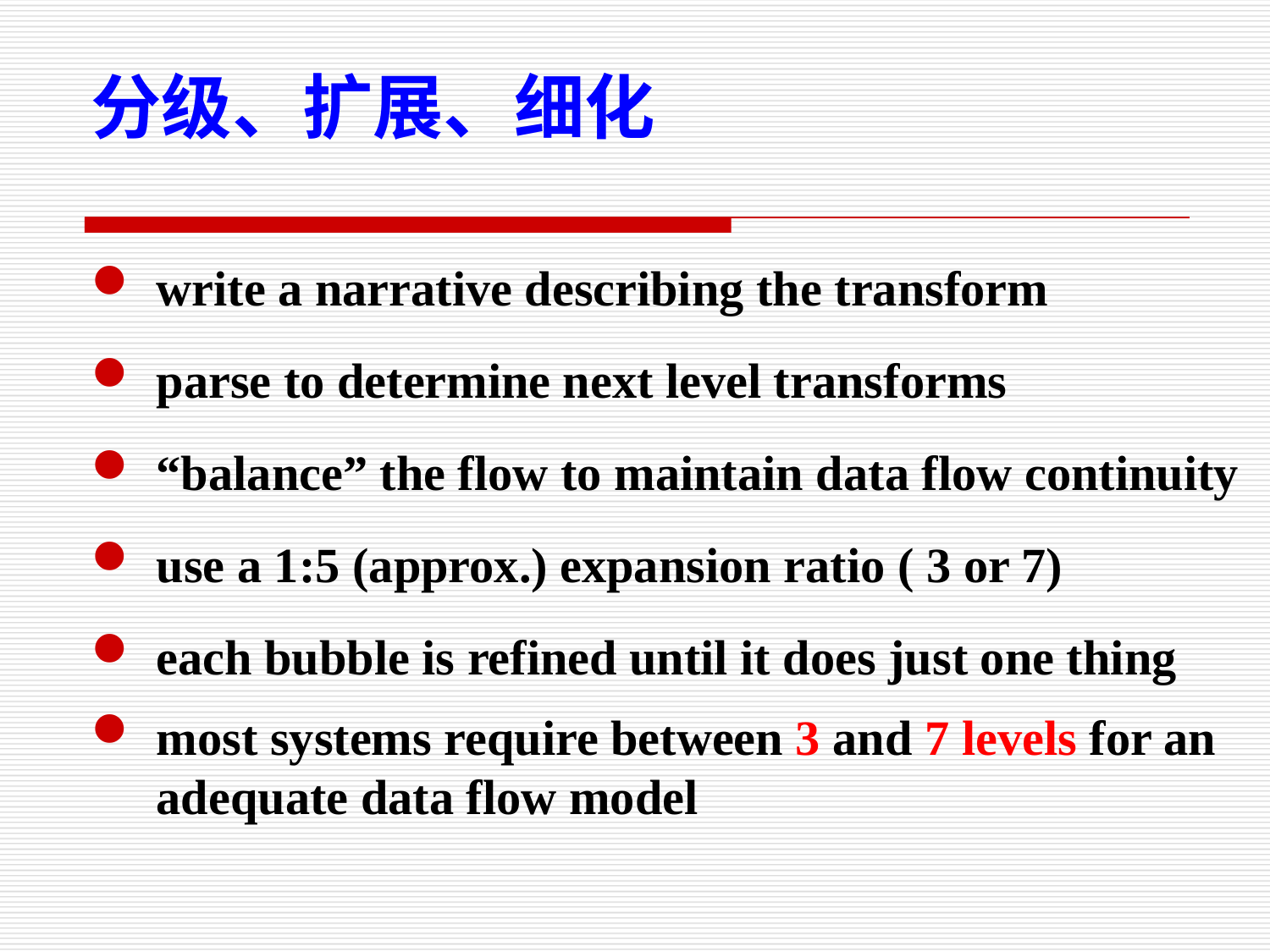

分级、扩展、细化
write a narrative describing the transform
parse to determine next level transforms
“balance” the flow to maintain data flow continuity
use a 1:5 (approx.) expansion ratio ( 3 or 7)
each bubble is refined until it does just one thing
most systems require between 3 and 7 levels for an adequate data flow model